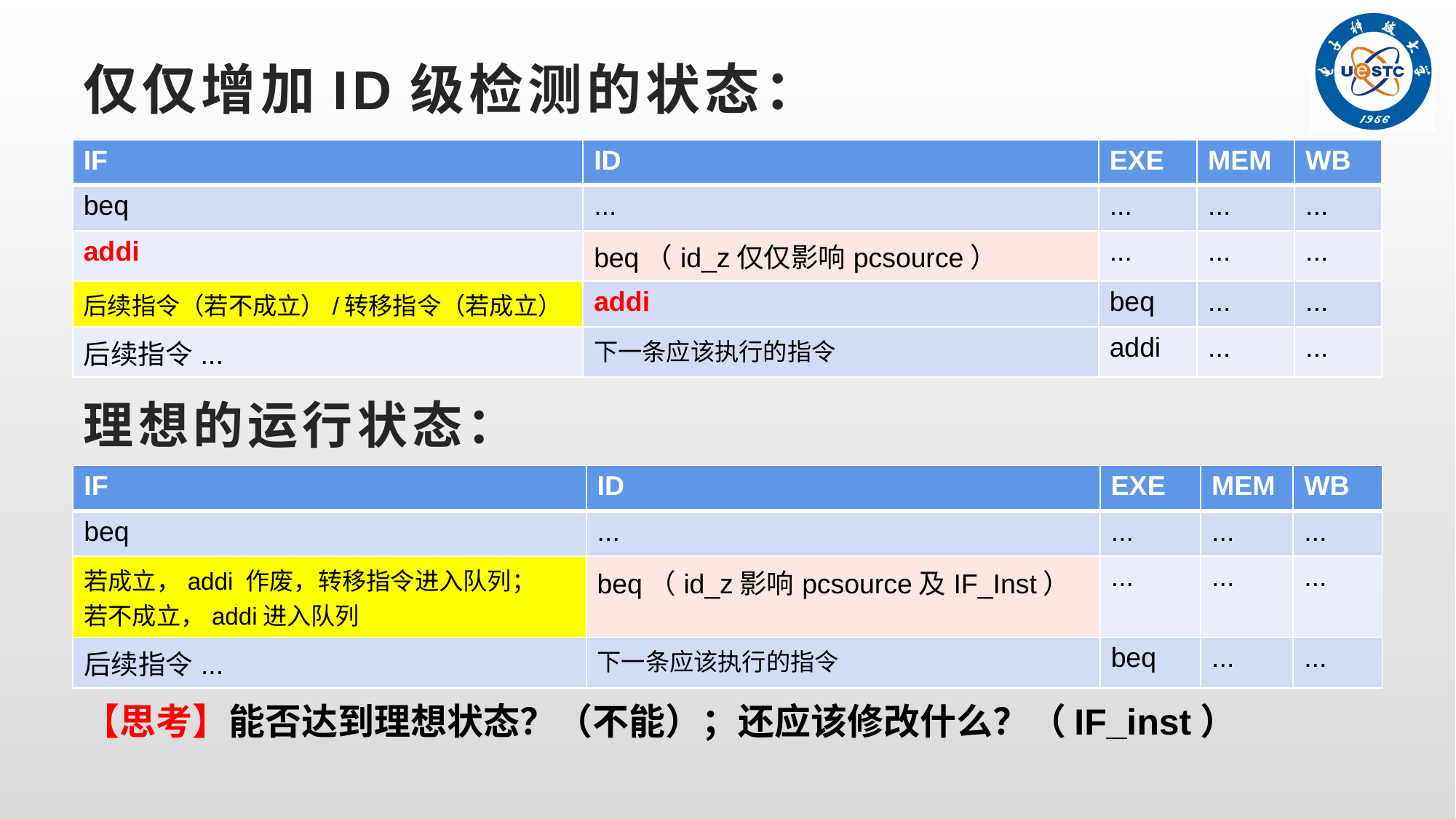

# 仅仅增加ID级检测的状态：
| IF | ID | EXE | MEM | WB |
| --- | --- | --- | --- | --- |
| beq | ... | ... | ... | ... |
| addi | beq（id\_z仅仅影响pcsource） | ... | ... | ... |
| 后续指令（若不成立）/转移指令（若成立） | addi | beq | ... | ... |
| 后续指令... | 下一条应该执行的指令 | addi | ... | ... |
理想的运行状态：
| IF | ID | EXE | MEM | WB |
| --- | --- | --- | --- | --- |
| beq | ... | ... | ... | ... |
| 若成立，addi 作废，转移指令进入队列； 若不成立，addi进入队列 | beq（id\_z影响pcsource及IF\_Inst） | ... | ... | ... |
| 后续指令... | 下一条应该执行的指令 | beq | ... | ... |
【思考】能否达到理想状态？（不能）；还应该修改什么？（IF_inst）